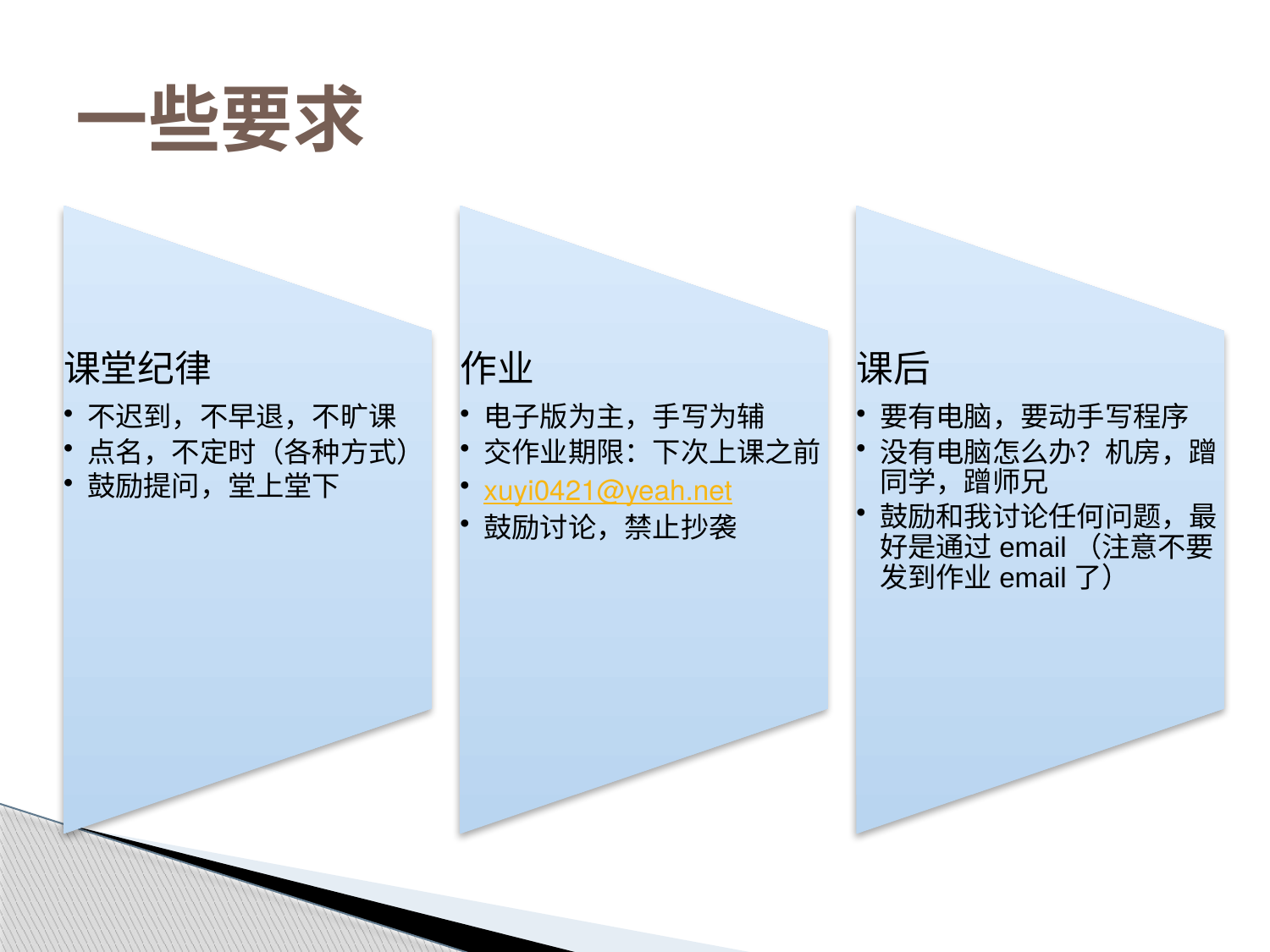

# 一些要求
课堂纪律
不迟到，不早退，不旷课
点名，不定时（各种方式）
鼓励提问，堂上堂下
作业
电子版为主，手写为辅
交作业期限：下次上课之前
xuyi0421@yeah.net
鼓励讨论，禁止抄袭
课后
要有电脑，要动手写程序
没有电脑怎么办？机房，蹭同学，蹭师兄
鼓励和我讨论任何问题，最好是通过email（注意不要发到作业email了）